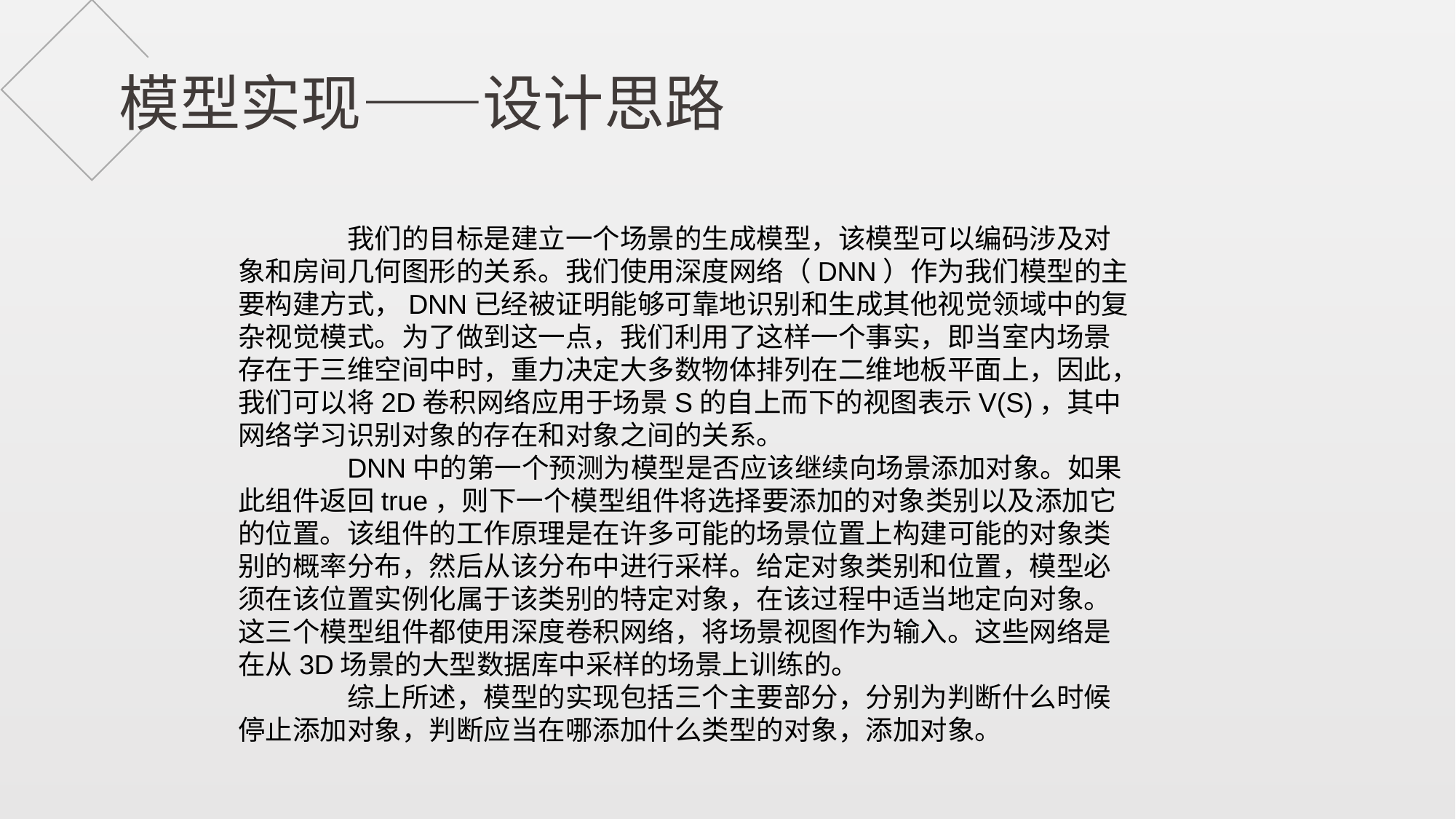

模型实现——设计思路
	我们的目标是建立一个场景的生成模型，该模型可以编码涉及对象和房间几何图形的关系。我们使用深度网络（DNN）作为我们模型的主要构建方式，DNN已经被证明能够可靠地识别和生成其他视觉领域中的复杂视觉模式。为了做到这一点，我们利用了这样一个事实，即当室内场景存在于三维空间中时，重力决定大多数物体排列在二维地板平面上，因此，我们可以将2D卷积网络应用于场景S的自上而下的视图表示V(S)，其中网络学习识别对象的存在和对象之间的关系。
	DNN中的第一个预测为模型是否应该继续向场景添加对象。如果此组件返回true，则下一个模型组件将选择要添加的对象类别以及添加它的位置。该组件的工作原理是在许多可能的场景位置上构建可能的对象类别的概率分布，然后从该分布中进行采样。给定对象类别和位置，模型必须在该位置实例化属于该类别的特定对象，在该过程中适当地定向对象。这三个模型组件都使用深度卷积网络，将场景视图作为输入。这些网络是在从3D场景的大型数据库中采样的场景上训练的。
	综上所述，模型的实现包括三个主要部分，分别为判断什么时候停止添加对象，判断应当在哪添加什么类型的对象，添加对象。